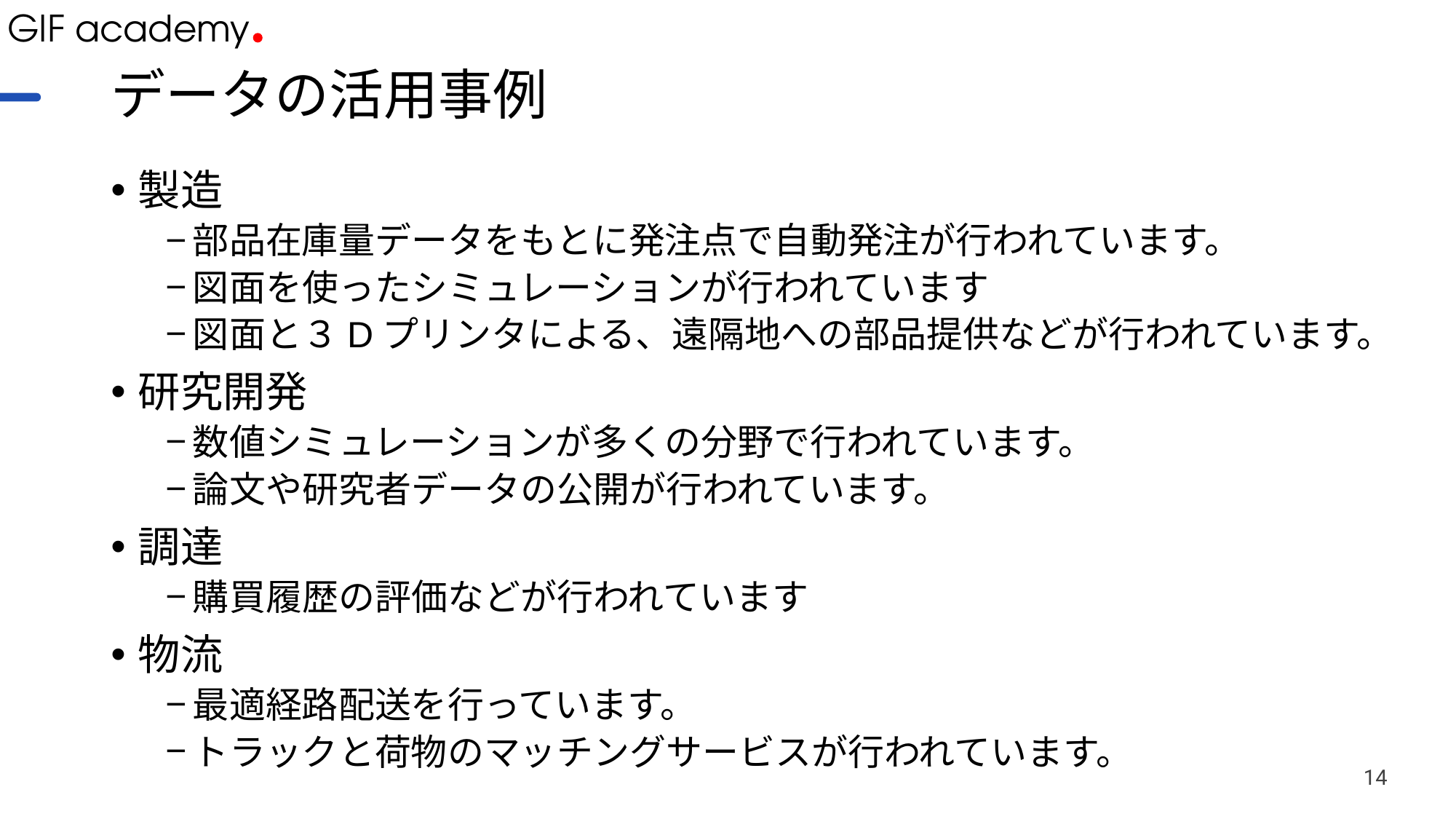

# データの活用事例
製造
部品在庫量データをもとに発注点で自動発注が行われています。
図面を使ったシミュレーションが行われています
図面と３Dプリンタによる、遠隔地への部品提供などが行われています。
研究開発
数値シミュレーションが多くの分野で行われています。
論文や研究者データの公開が行われています。
調達
購買履歴の評価などが行われています
物流
最適経路配送を行っています。
トラックと荷物のマッチングサービスが行われています。
14